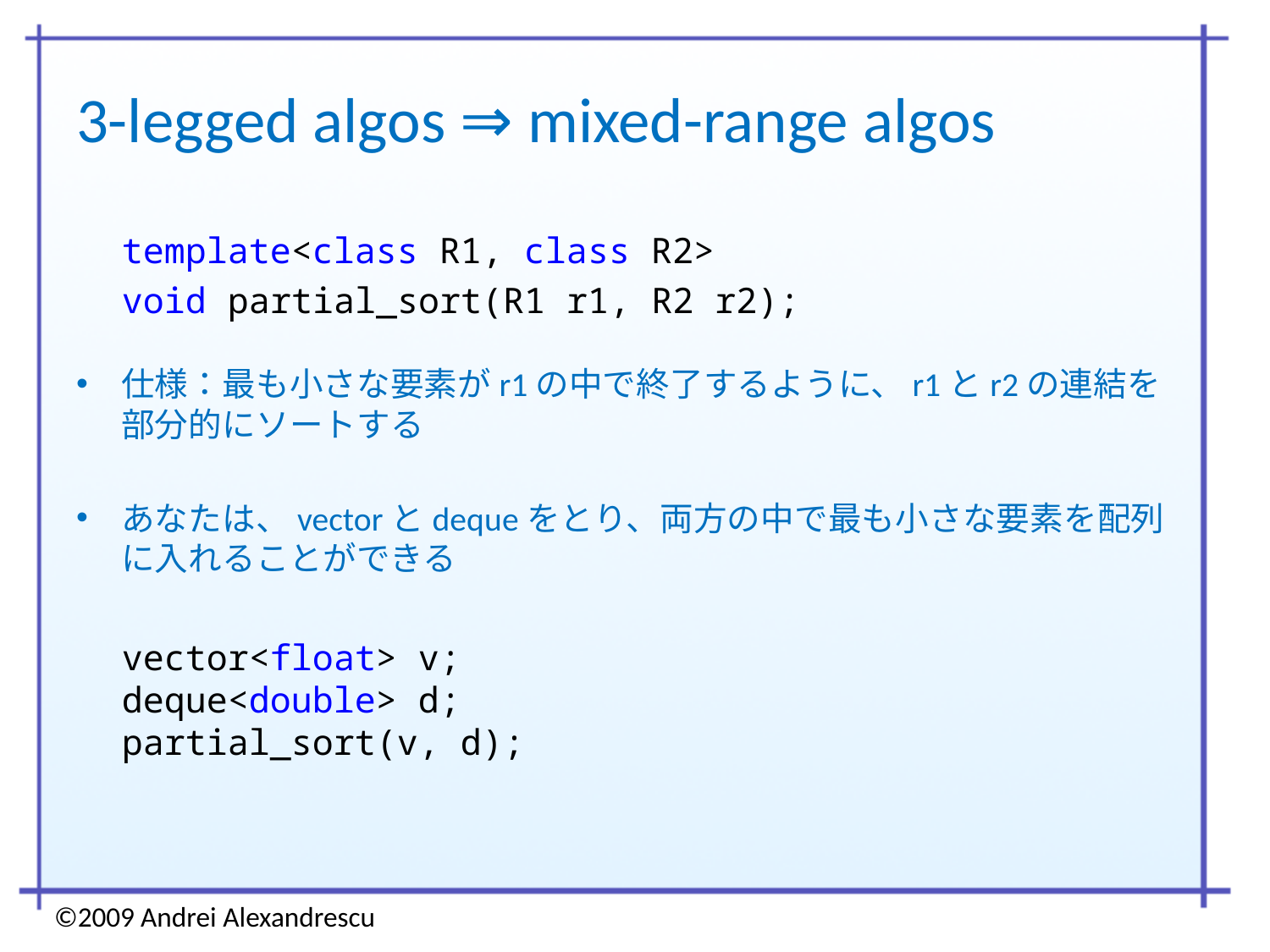

# 3-legged algos ⇒ mixed-range algos
template<class R1, class R2>
void partial_sort(R1 r1, R2 r2);
仕様：最も小さな要素がr1の中で終了するように、r1とr2の連結を
部分的にソートする

あなたは、vectorとdequeをとり、両方の中で最も小さな要素を配列に入れることができる
vector<float> v;
deque<double> d;
partial_sort(v, d);
©2009 Andrei Alexandrescu